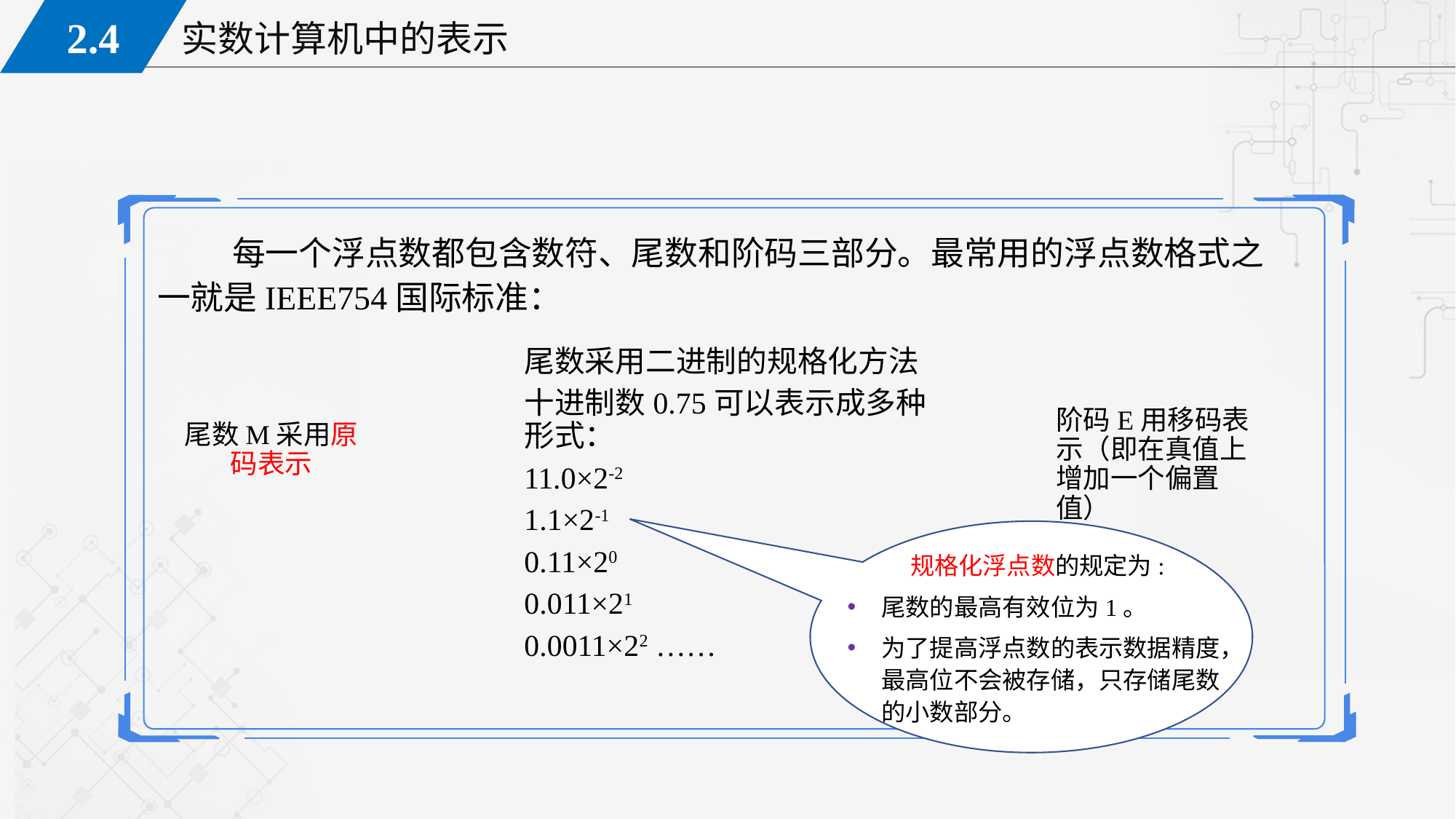

每一个浮点数都包含数符、尾数和阶码三部分。最常用的浮点数格式之一就是IEEE754国际标准：
尾数采用二进制的规格化方法
十进制数0.75可以表示成多种形式：
11.0×2-2
1.1×2-1
0.11×20
0.011×21
0.0011×22 ……
阶码E用移码表示（即在真值上增加一个偏置值）
尾数M采用原码表示

规格化浮点数的规定为:
尾数的最高有效位为1。
为了提高浮点数的表示数据精度，最高位不会被存储，只存储尾数的小数部分。